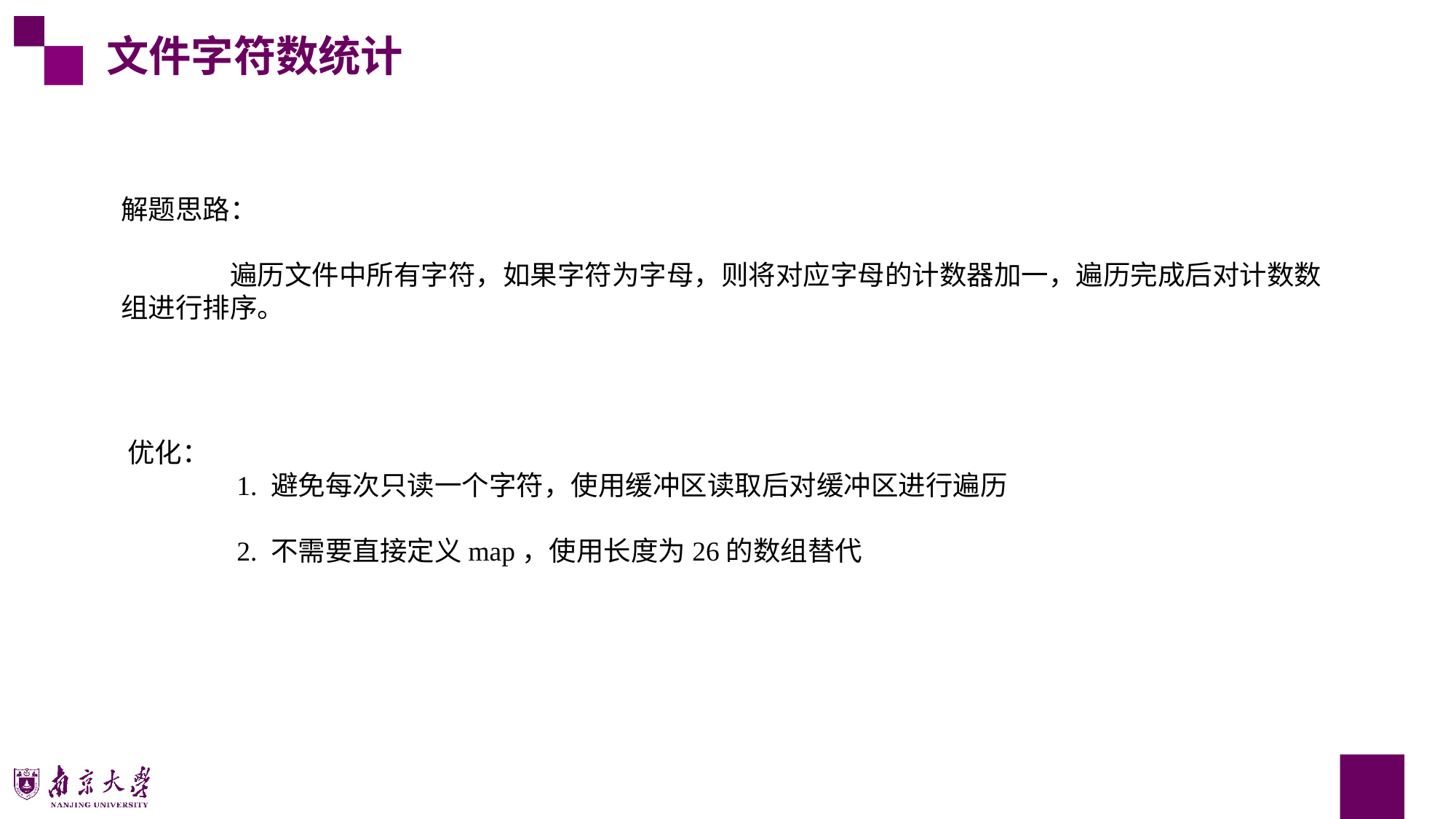

文件字符数统计

解题思路：

	遍历文件中所有字符，如果字符为字母，则将对应字母的计数器加一，遍历完成后对计数数组进行排序。
优化：
	1. 避免每次只读一个字符，使用缓冲区读取后对缓冲区进行遍历

	2. 不需要直接定义map，使用长度为26的数组替代

9